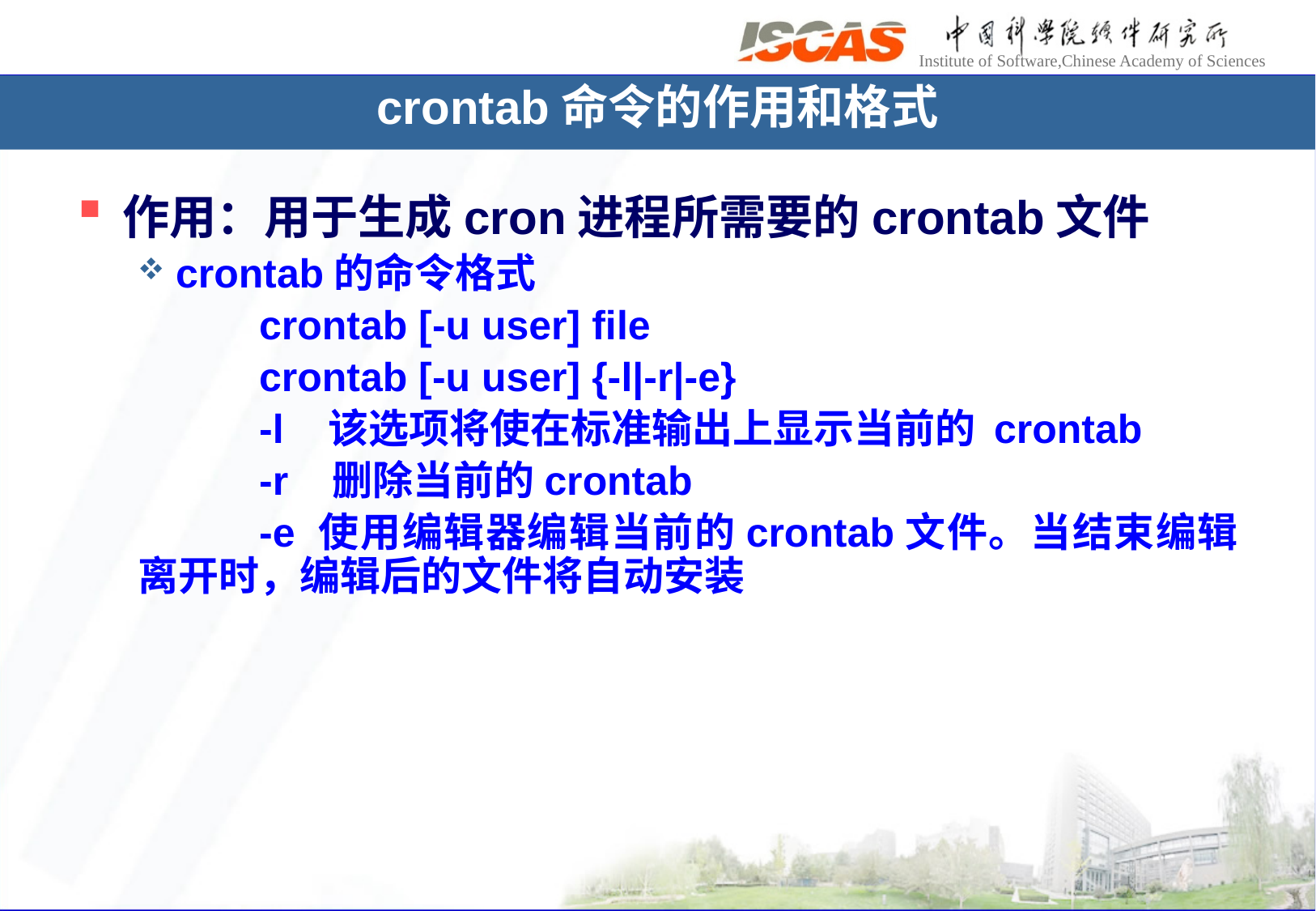

# crontab命令的作用和格式
作用：用于生成cron进程所需要的crontab文件
crontab的命令格式
	crontab [-u user] file
	crontab [-u user] {-l|-r|-e}
	-l   该选项将使在标准输出上显示当前的 crontab
	-r   删除当前的crontab
	-e 使用编辑器编辑当前的crontab文件。当结束编辑离开时，编辑后的文件将自动安装